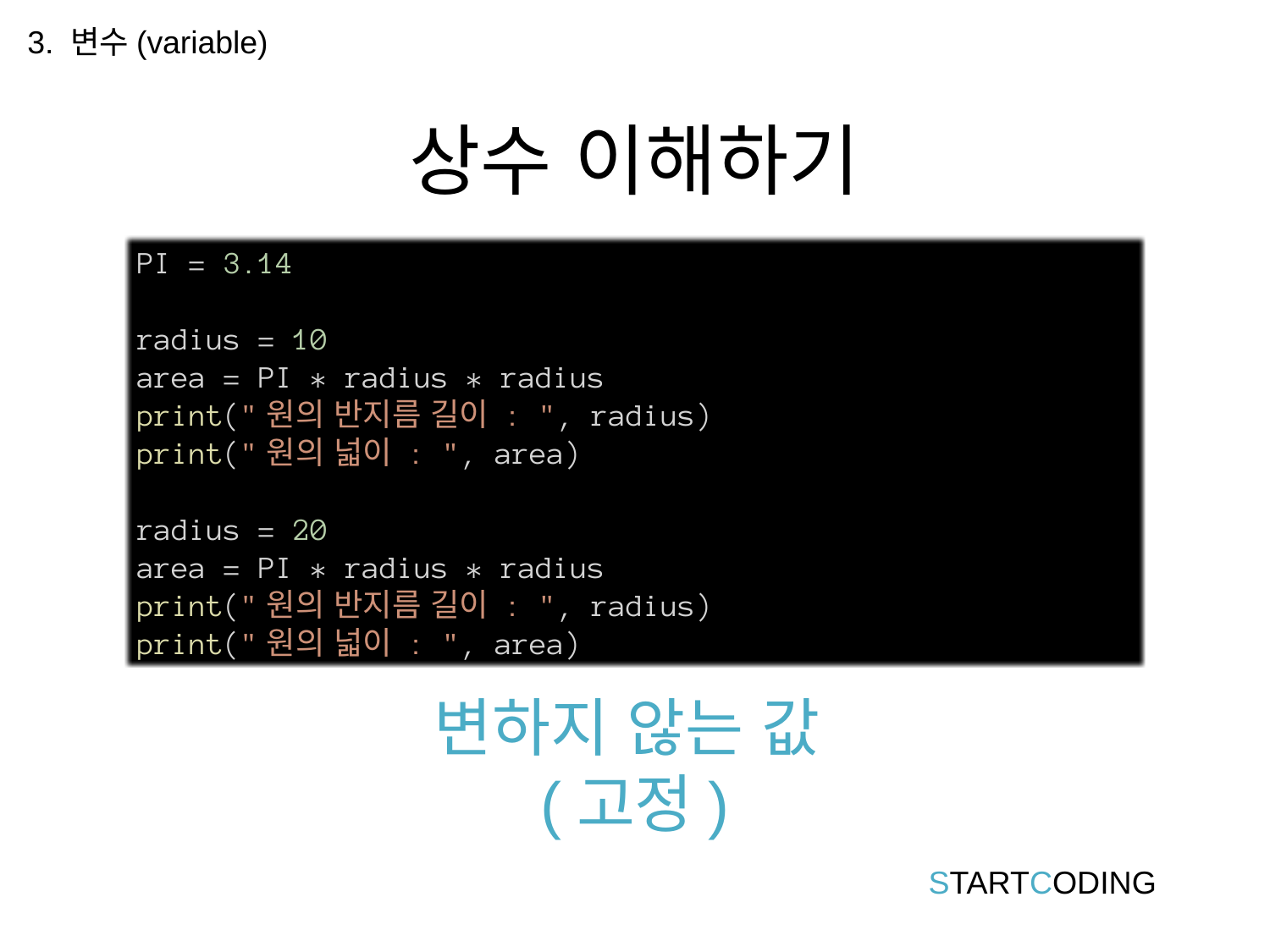

3. 변수(variable)
# 상수 이해하기
PI = 3.14
radius = 10
area = PI * radius * radius
print("원의 반지름 길이 : ", radius)
print("원의 넓이 : ", area)
radius = 20
area = PI * radius * radius
print("원의 반지름 길이 : ", radius)
print("원의 넓이 : ", area)

변하지 않는 값(고정)
STARTCODING